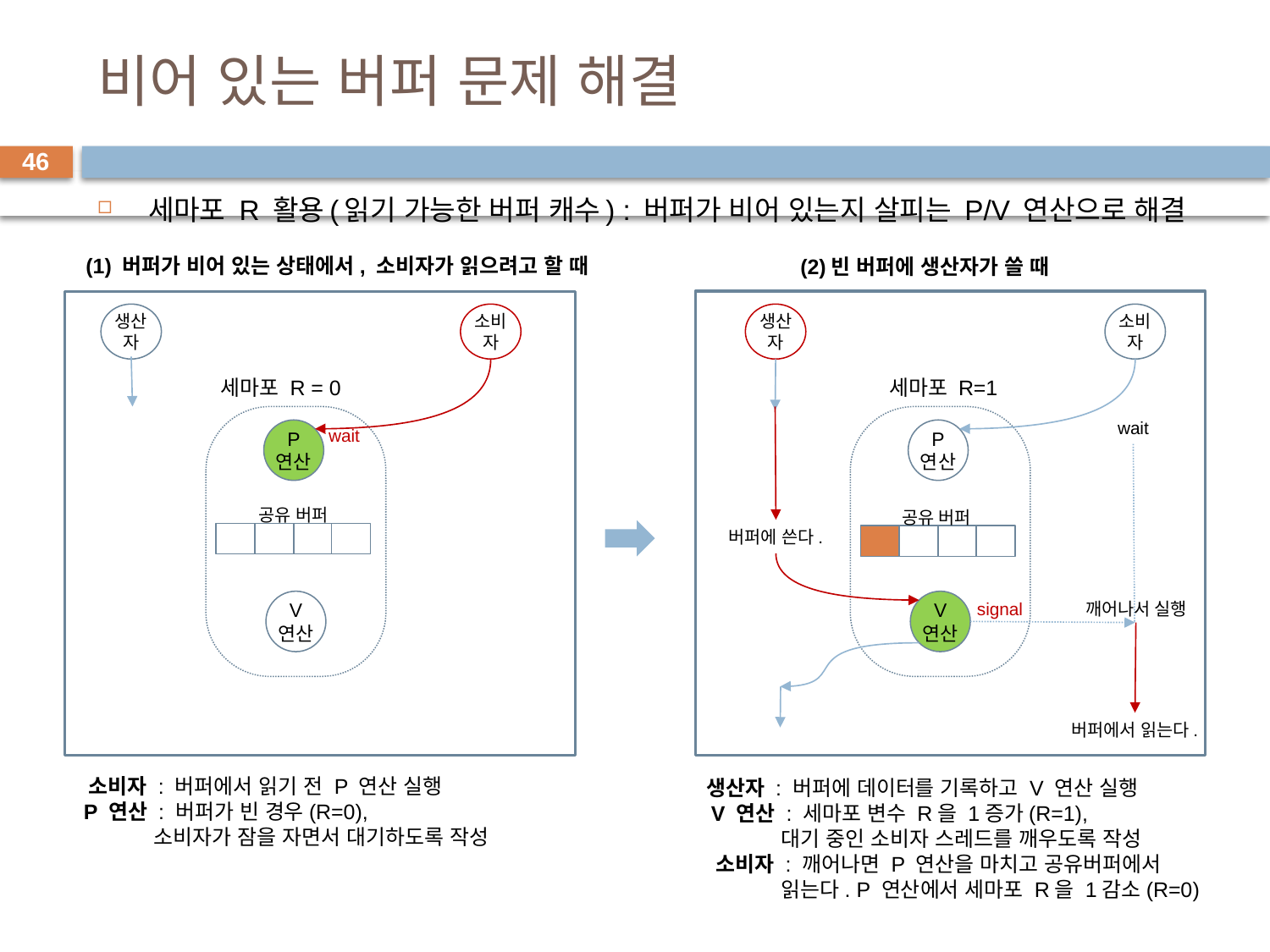

# 비어 있는 버퍼 문제 해결
46
세마포 R 활용(읽기 가능한 버퍼 캐수) : 버퍼가 비어 있는지 살피는 P/V 연산으로 해결
(1) 버퍼가 비어 있는 상태에서, 소비자가 읽으려고 할 때
(2)빈 버퍼에 생산자가 쓸 때

생산자
소비자
생산자
소비자
세마포 R = 0
세마포 R=1

wait
wait
P
연산
P
연산
공유 버퍼
공유 버퍼
버퍼에 쓴다.

V
연산
V
연산
깨어나서 실행
signal
버퍼에서 읽는다.
   소비자 : 버퍼에서 읽기 전 P 연산 실행
   P 연산 : 버퍼가 빈 경우(R=0),
              소비자가 잠을 자면서 대기하도록 작성
   생산자 : 버퍼에 데이터를 기록하고 V 연산 실행
    V 연산 : 세마포 변수 R을 1증가(R=1),
               대기 중인 소비자 스레드를 깨우도록 작성
    소비자 : 깨어나면 P 연산을 마치고 공유버퍼에서
               읽는다. P 연산에서 세마포 R을 1감소(R=0)